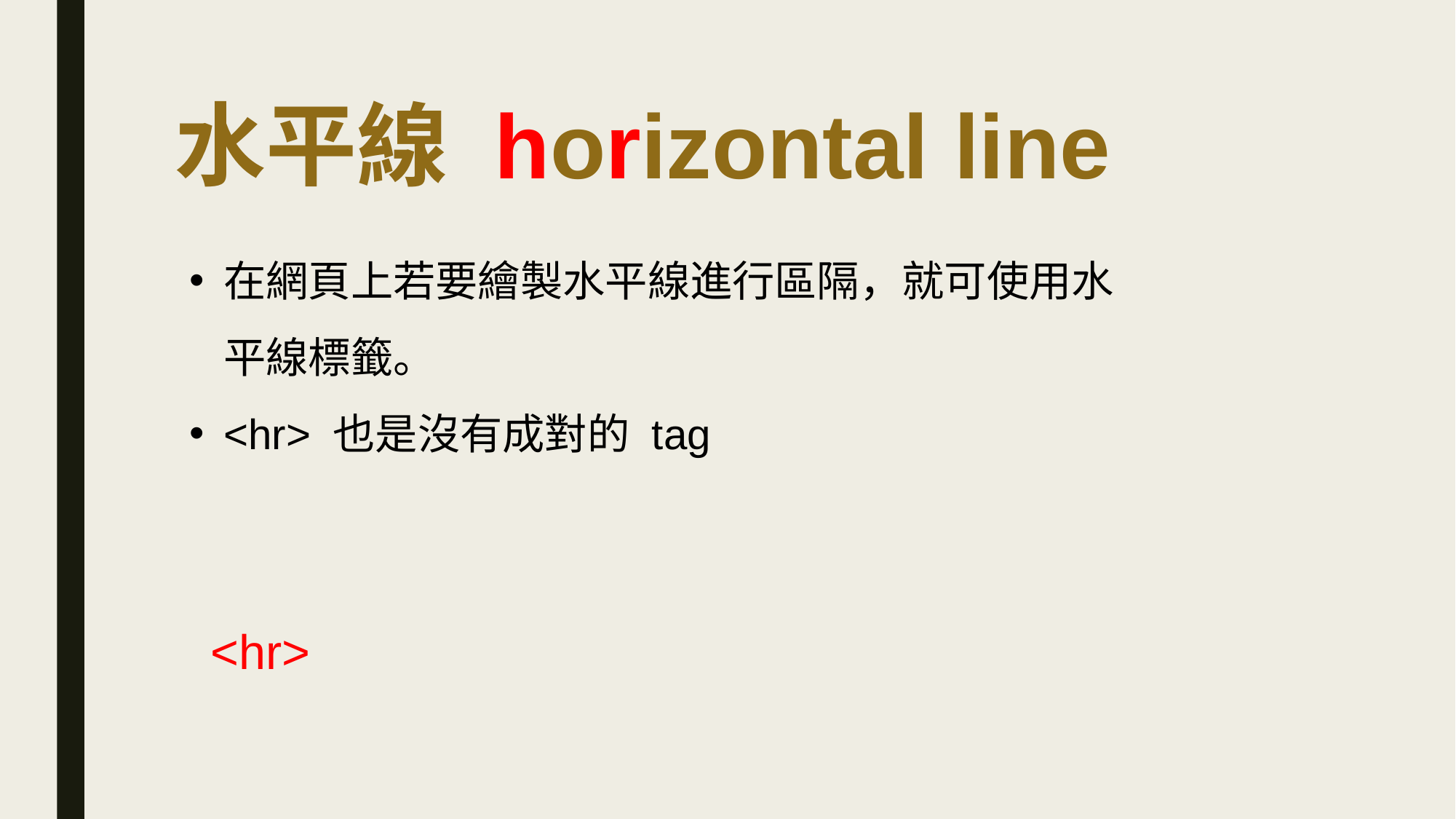

⽔平線 horizontal line
在網⾴上若要繪製水平線進⾏區隔，就可使用⽔平線標籤。
<hr> 也是沒有成對的 tag
<hr>